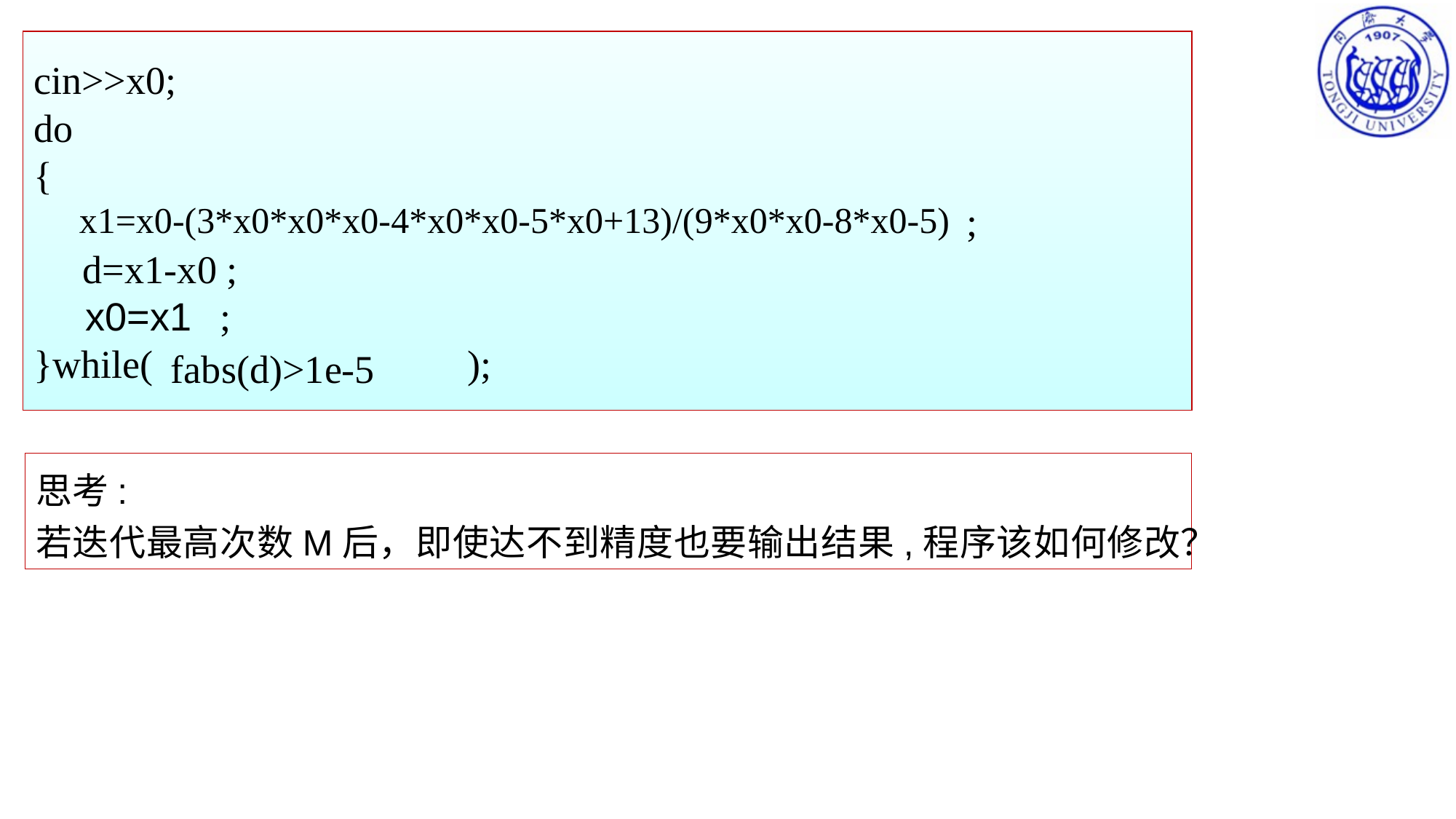

cin>>x0;
do
{
                                                                                               ;
     d=x1-x0 ;
                   ;
}while(                                );
 x1=x0-(3*x0*x0*x0-4*x0*x0-5*x0+13)/(9*x0*x0-8*x0-5)
x0=x1
fabs(d)>1e-5
思考:
若迭代最高次数M后，即使达不到精度也要输出结果,程序该如何修改？